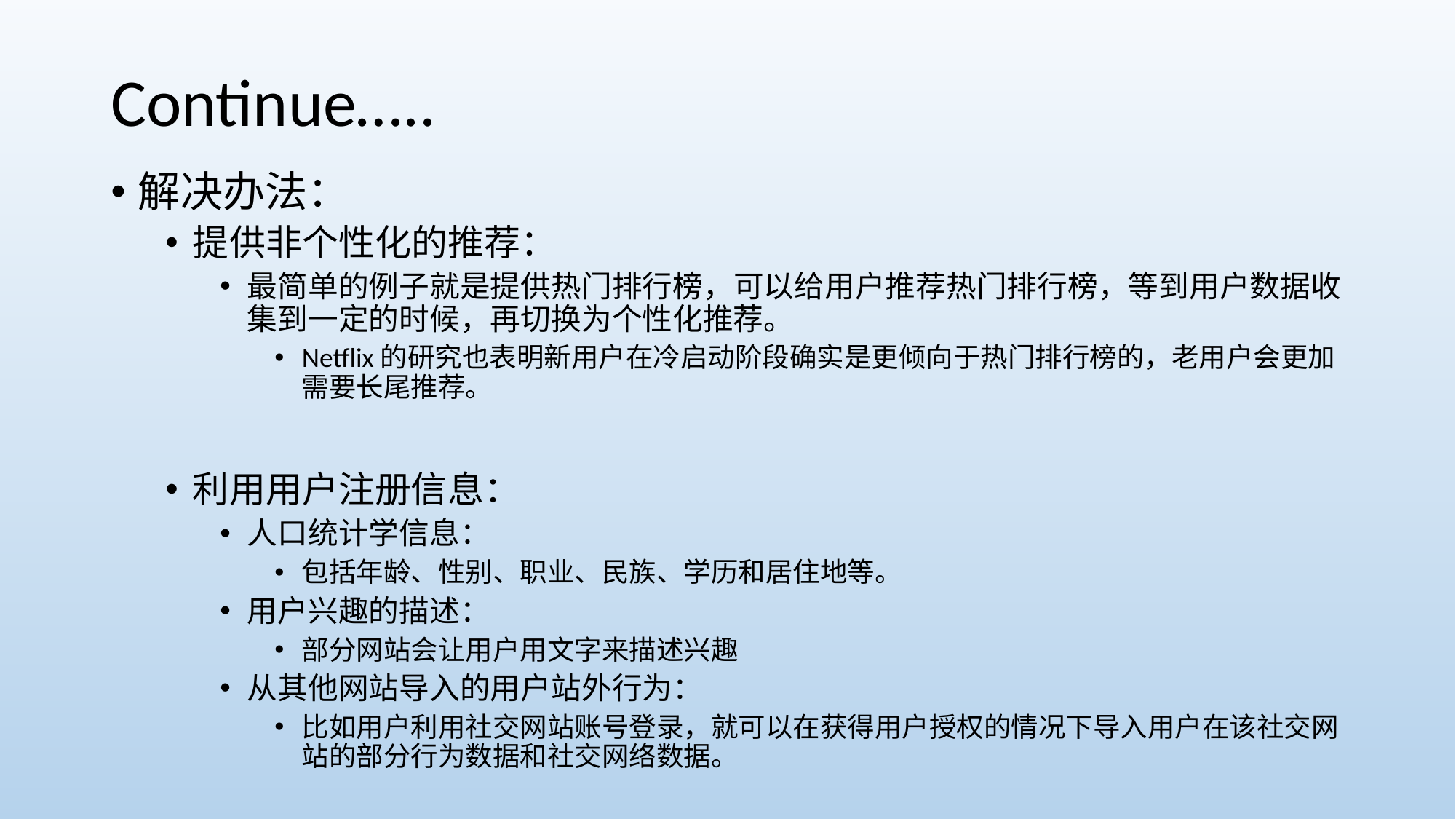

# Continue…..
解决办法：
提供非个性化的推荐：
最简单的例子就是提供热门排行榜，可以给用户推荐热门排行榜，等到用户数据收集到一定的时候，再切换为个性化推荐。
Netflix的研究也表明新用户在冷启动阶段确实是更倾向于热门排行榜的，老用户会更加需要长尾推荐。

利用用户注册信息：
人口统计学信息：
包括年龄、性别、职业、民族、学历和居住地等。
用户兴趣的描述：
部分网站会让用户用文字来描述兴趣
从其他网站导入的用户站外行为：
比如用户利用社交网站账号登录，就可以在获得用户授权的情况下导入用户在该社交网站的部分行为数据和社交网络数据。